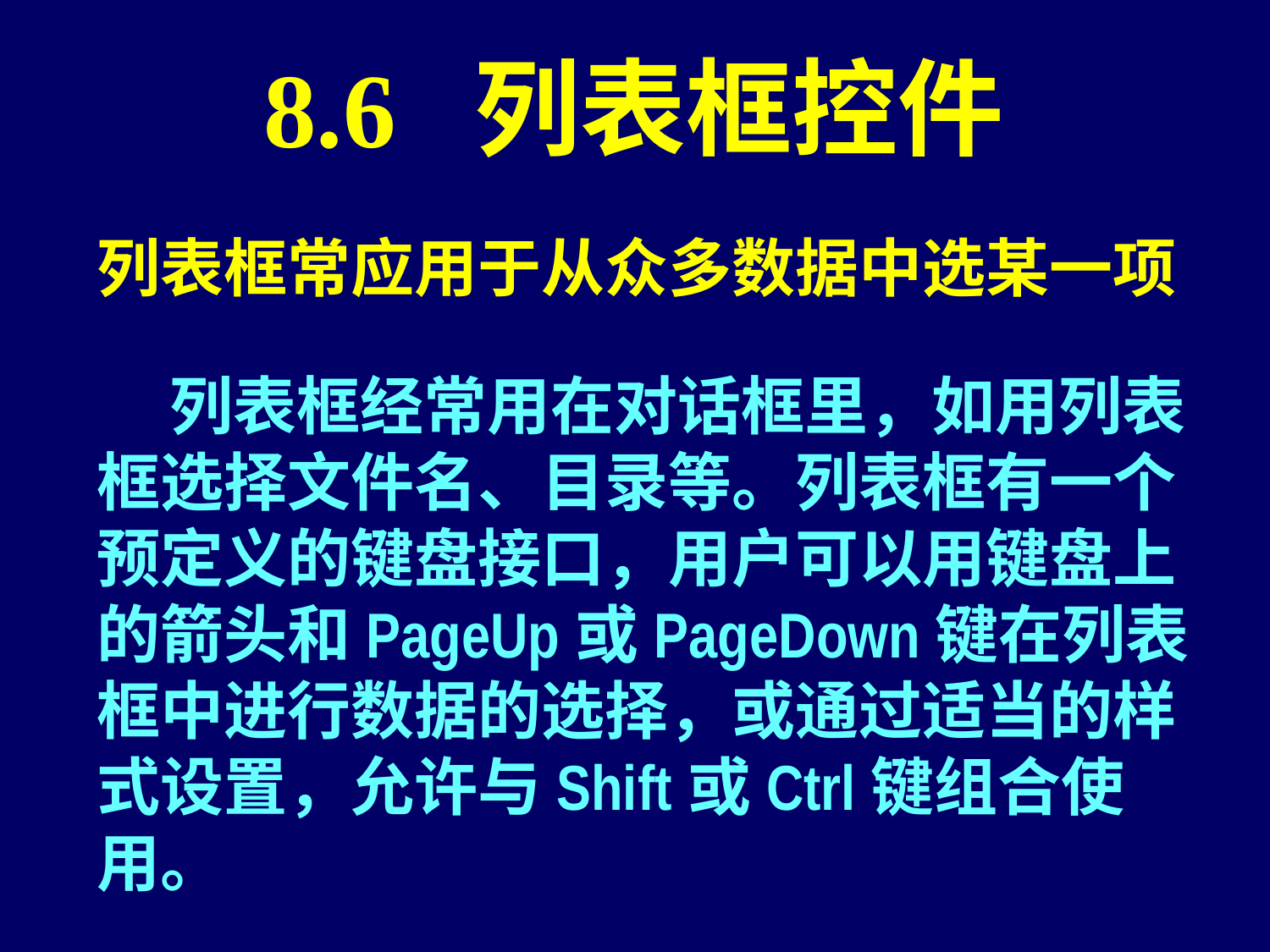

# 8.6  列表框控件
列表框常应用于从众多数据中选某一项
    列表框经常用在对话框里，如用列表框选择文件名、目录等。列表框有一个预定义的键盘接口，用户可以用键盘上的箭头和PageUp或PageDown键在列表框中进行数据的选择，或通过适当的样式设置，允许与Shift或Ctrl键组合使用。
67